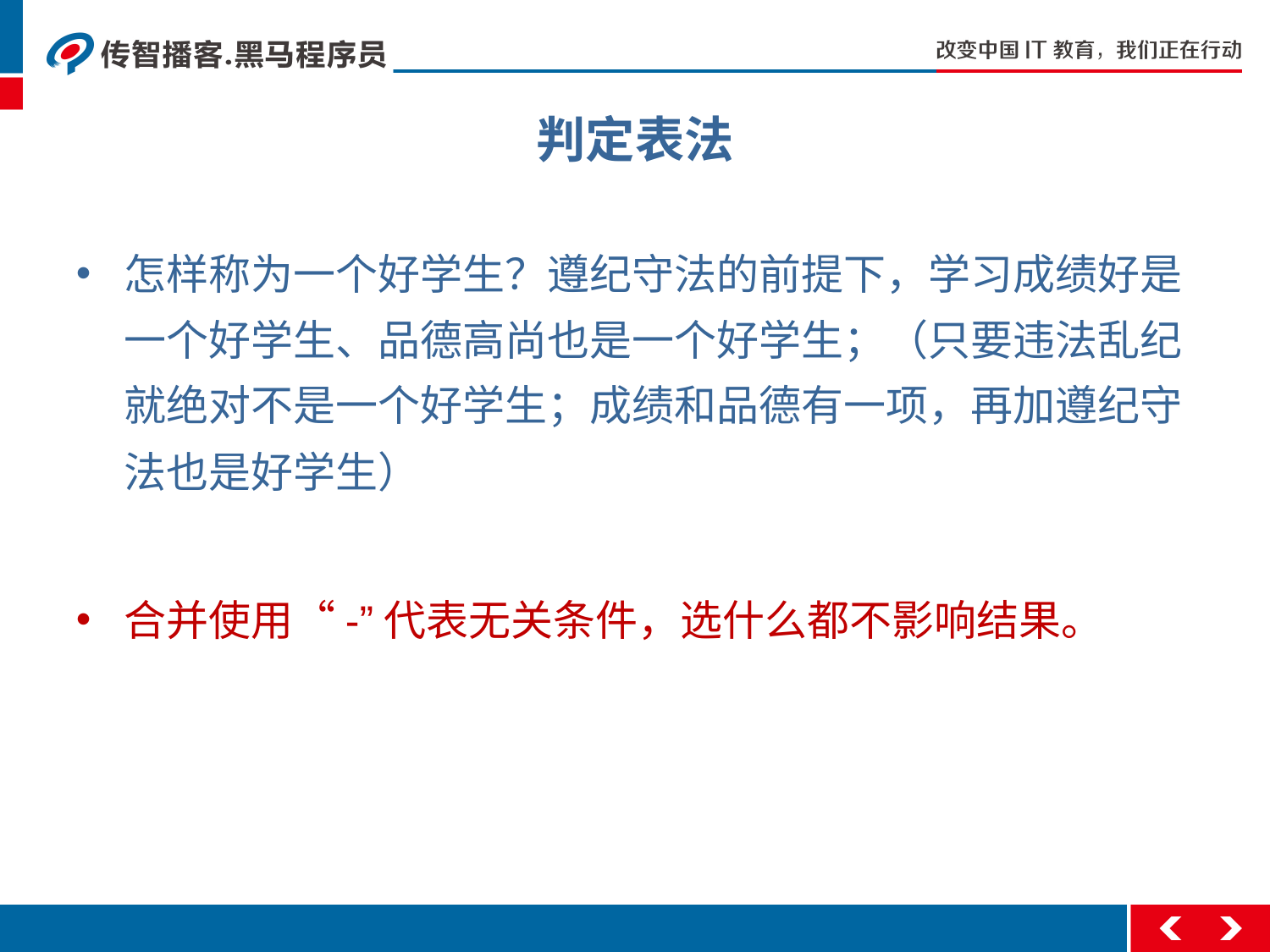

# 判定表法
怎样称为一个好学生？遵纪守法的前提下，学习成绩好是一个好学生、品德高尚也是一个好学生；（只要违法乱纪就绝对不是一个好学生；成绩和品德有一项，再加遵纪守法也是好学生）

合并使用“-”代表无关条件，选什么都不影响结果。